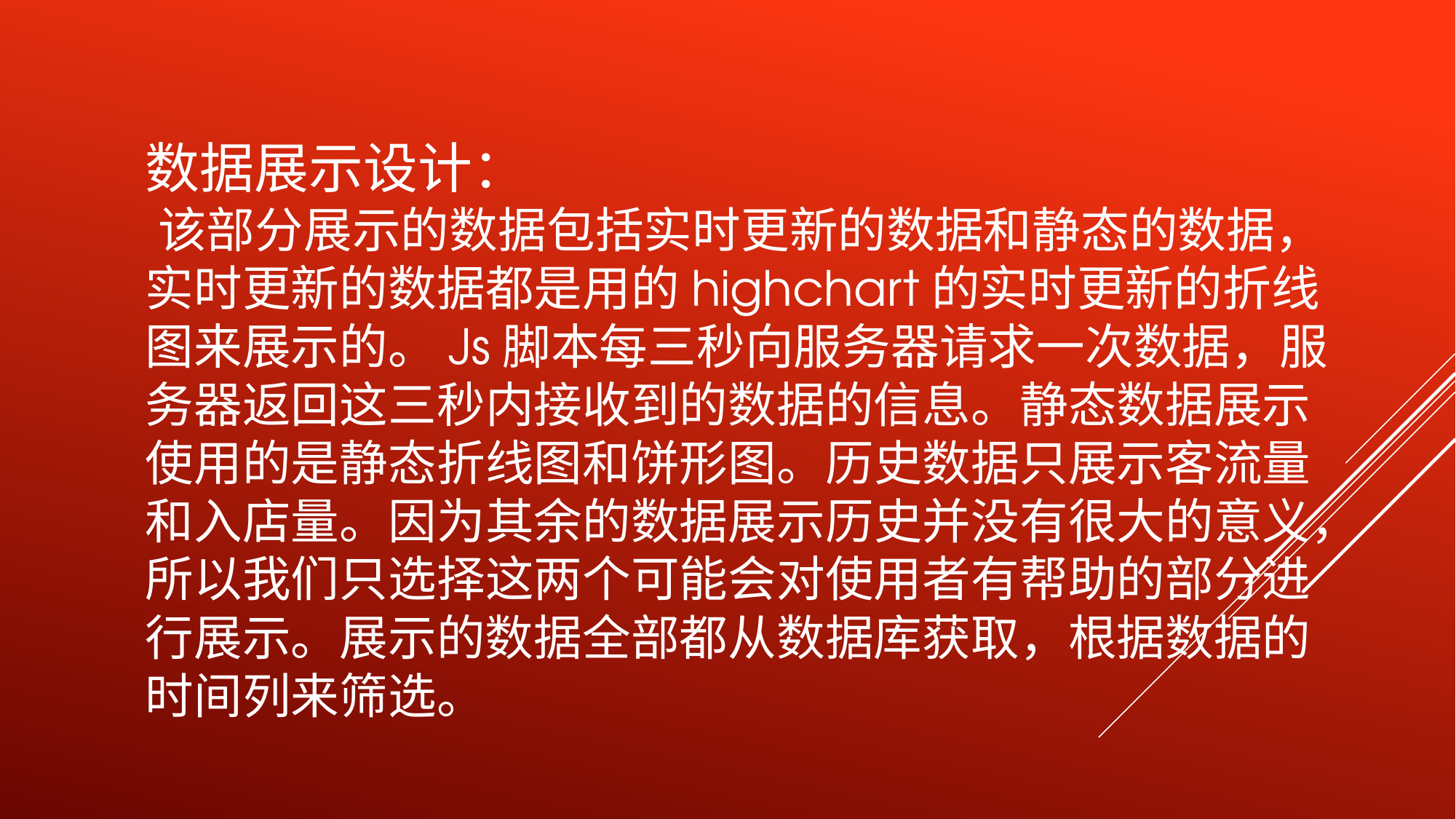

数据展示设计：
 该部分展示的数据包括实时更新的数据和静态的数据，实时更新的数据都是用的highchart的实时更新的折线图来展示的。Js脚本每三秒向服务器请求一次数据，服务器返回这三秒内接收到的数据的信息。静态数据展示使用的是静态折线图和饼形图。历史数据只展示客流量和入店量。因为其余的数据展示历史并没有很大的意义，所以我们只选择这两个可能会对使用者有帮助的部分进行展示。展示的数据全部都从数据库获取，根据数据的时间列来筛选。